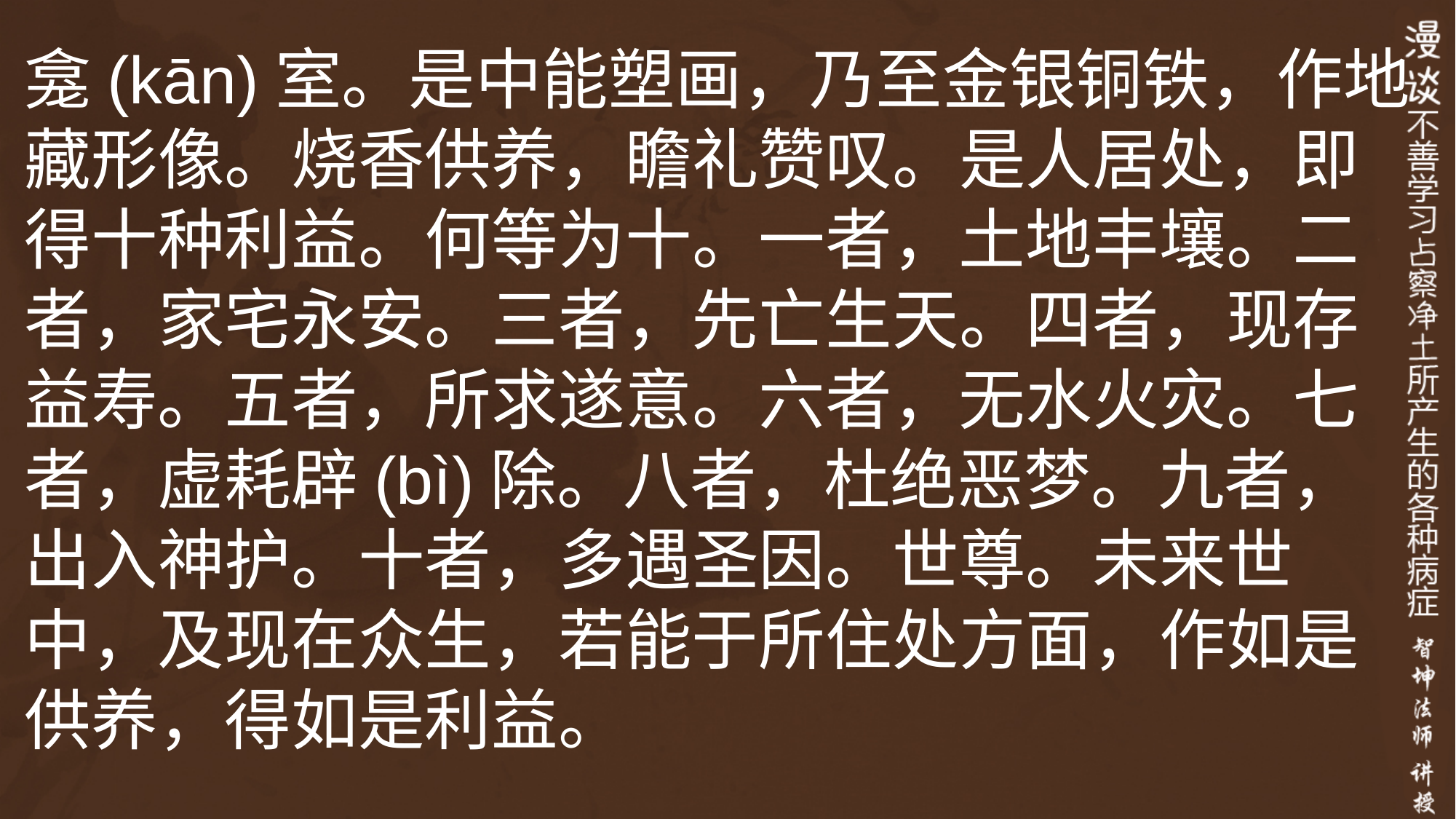

龛(kān)室。是中能塑画，乃至金银铜铁，作地藏形像。烧香供养，瞻礼赞叹。是人居处，即得十种利益。何等为十。一者，土地丰壤。二者，家宅永安。三者，先亡生天。四者，现存益寿。五者，所求遂意。六者，无水火灾。七者，虚耗辟(bì)除。八者，杜绝恶梦。九者，出入神护。十者，多遇圣因。世尊。未来世中，及现在众生，若能于所住处方面，作如是供养，得如是利益。